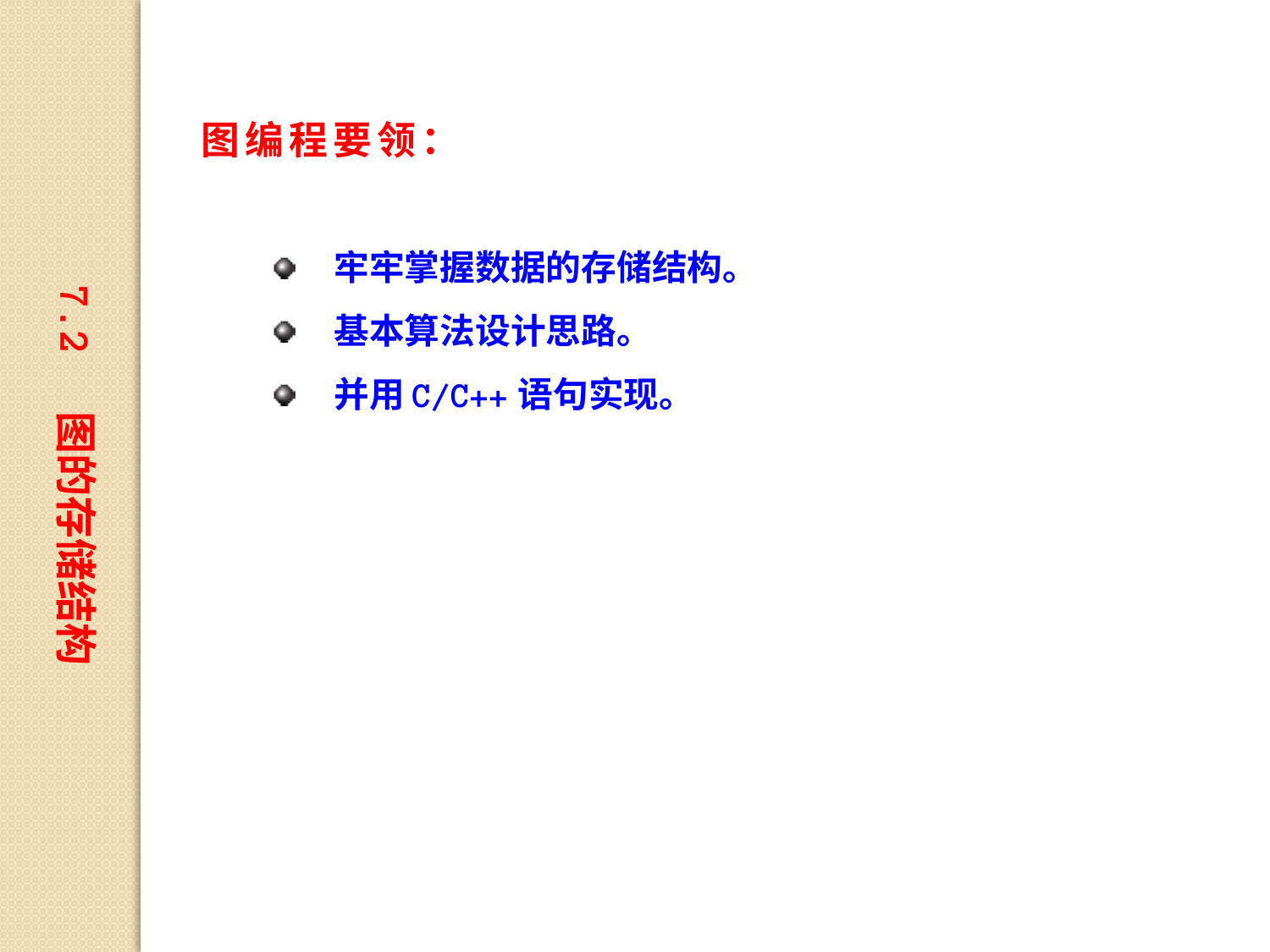

图编程要领：
牢牢掌握数据的存储结构。
基本算法设计思路。
并用C/C++语句实现。
7.2  图的存储结构